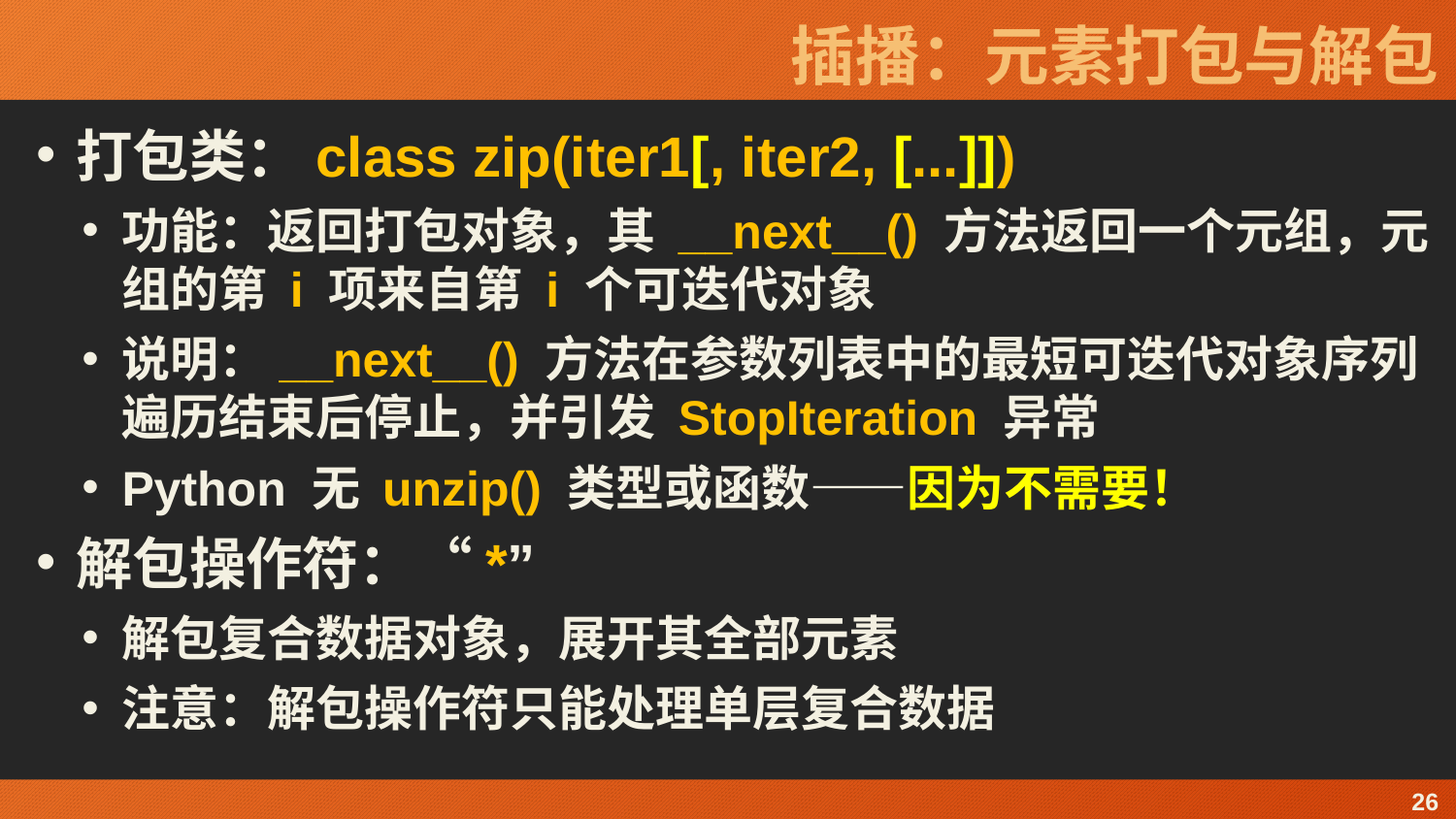

# 插播：元素打包与解包
打包类：class zip(iter1[, iter2, [...]])
功能：返回打包对象，其 __next__() 方法返回一个元组，元组的第 i 项来自第 i 个可迭代对象
说明：__next__() 方法在参数列表中的最短可迭代对象序列遍历结束后停止，并引发 StopIteration 异常
Python 无 unzip() 类型或函数——因为不需要！
解包操作符：“*”
解包复合数据对象，展开其全部元素
注意：解包操作符只能处理单层复合数据
26